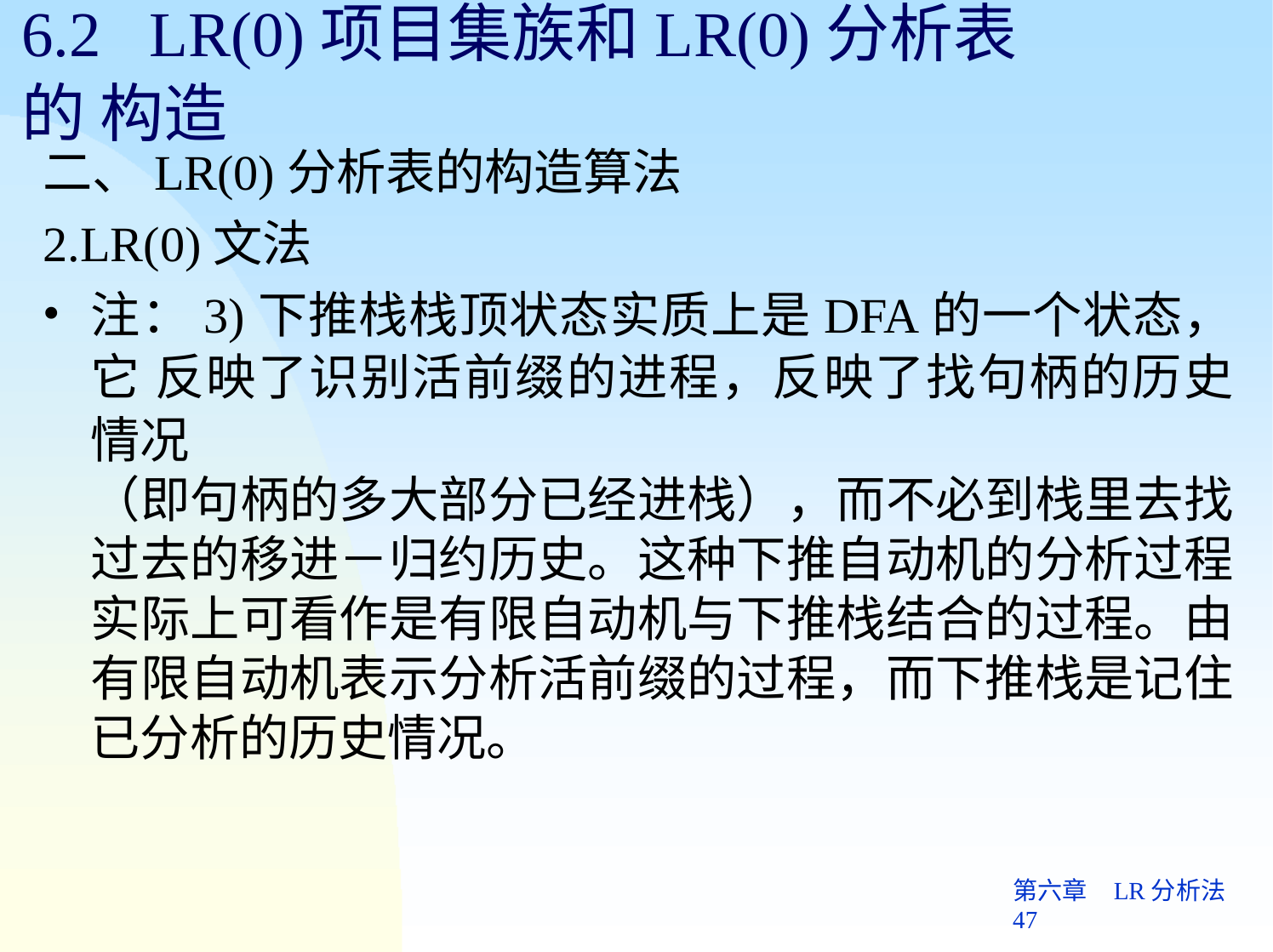

# 6.2	LR(0)项目集族和LR(0)分析表的 构造
二、LR(0)分析表的构造算法
2.LR(0)文法
注：3)下推栈栈顶状态实质上是DFA的一个状态，它 反映了识别活前缀的进程，反映了找句柄的历史情况
（即句柄的多大部分已经进栈），而不必到栈里去找 过去的移进－归约历史。这种下推自动机的分析过程 实际上可看作是有限自动机与下推栈结合的过程。由 有限自动机表示分析活前缀的过程，而下推栈是记住 已分析的历史情况。
第六章	LR分析法 47